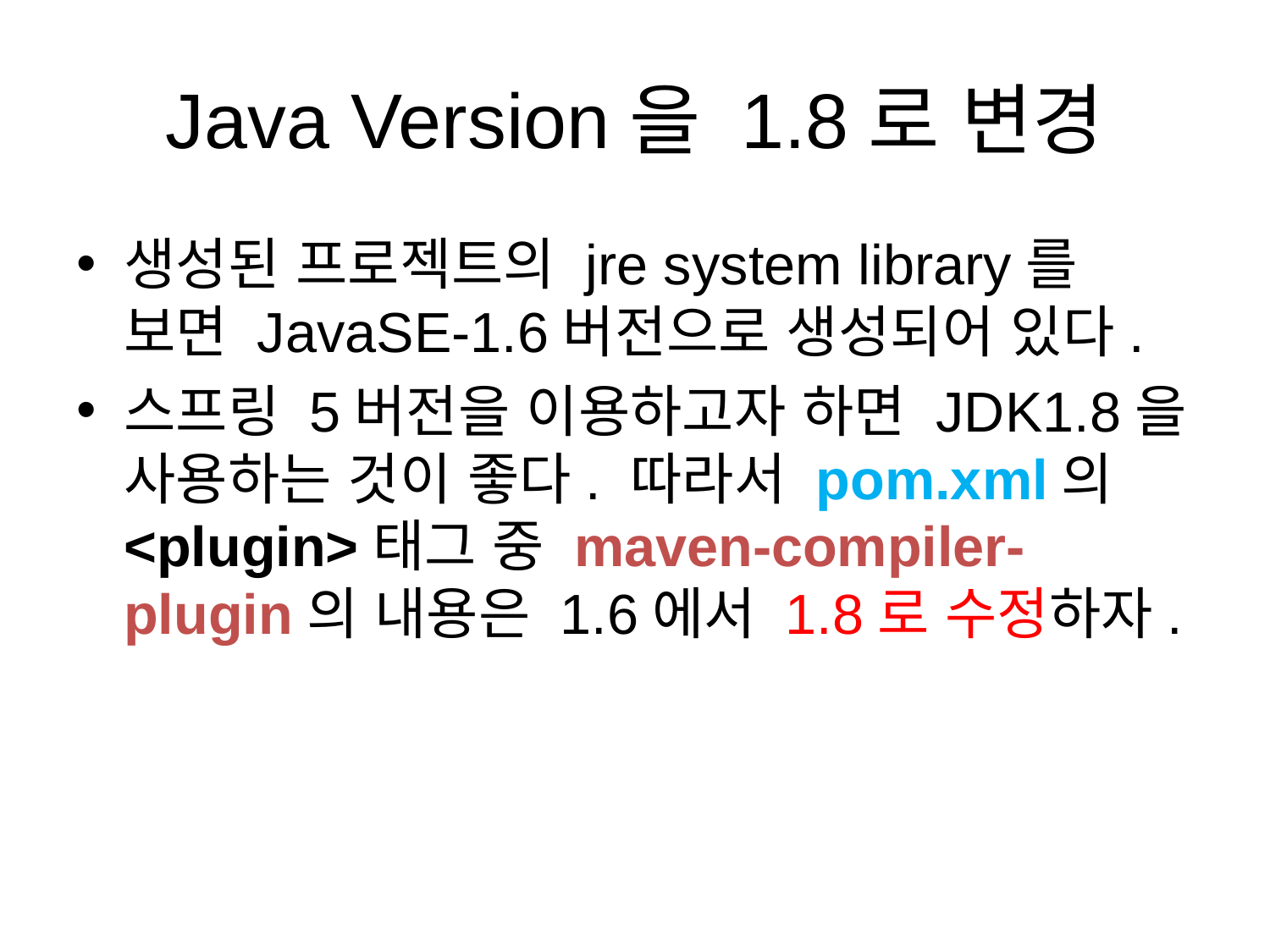

# Java Version을 1.8로 변경
생성된 프로젝트의 jre system library를 보면 JavaSE-1.6버전으로 생성되어 있다.
스프링 5버전을 이용하고자 하면 JDK1.8을 사용하는 것이 좋다. 따라서 pom.xml의 <plugin>태그 중 maven-compiler-plugin의 내용은 1.6에서 1.8로 수정하자.